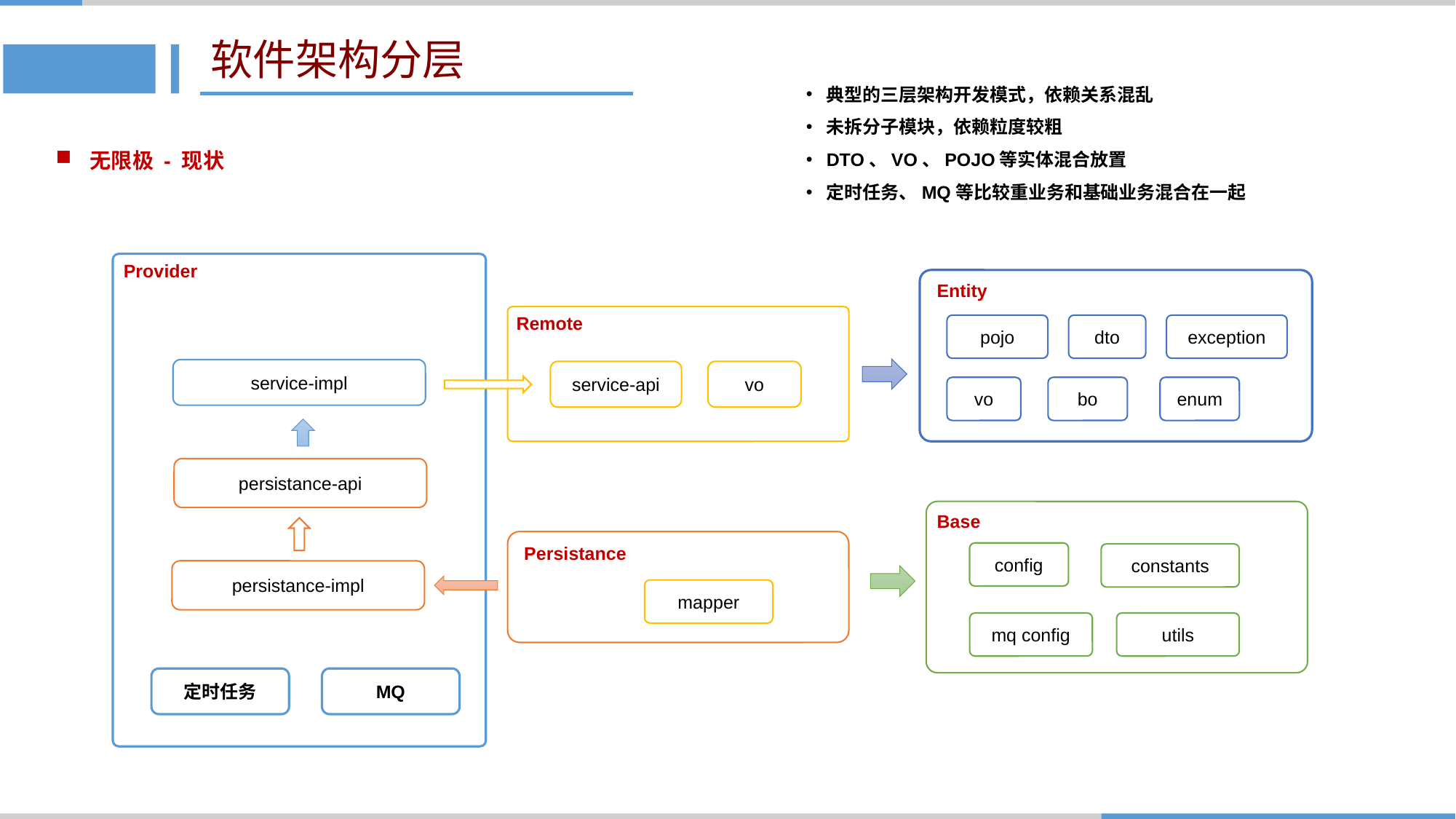

# 软件架构分层

典型的三层架构开发模式，依赖关系混乱
未拆分子模块，依赖粒度较粗
DTO、VO、POJO等实体混合放置
定时任务、MQ等比较重业务和基础业务混合在一起
无限极 - 现状

Provider

pojo
dto
exception
vo
bo
enum
Entity
Remote

service-impl
service-api
vo

persistance-api

Base

Persistance
config
constants
persistance-impl

mapper
mq config
utils
定时任务
MQ